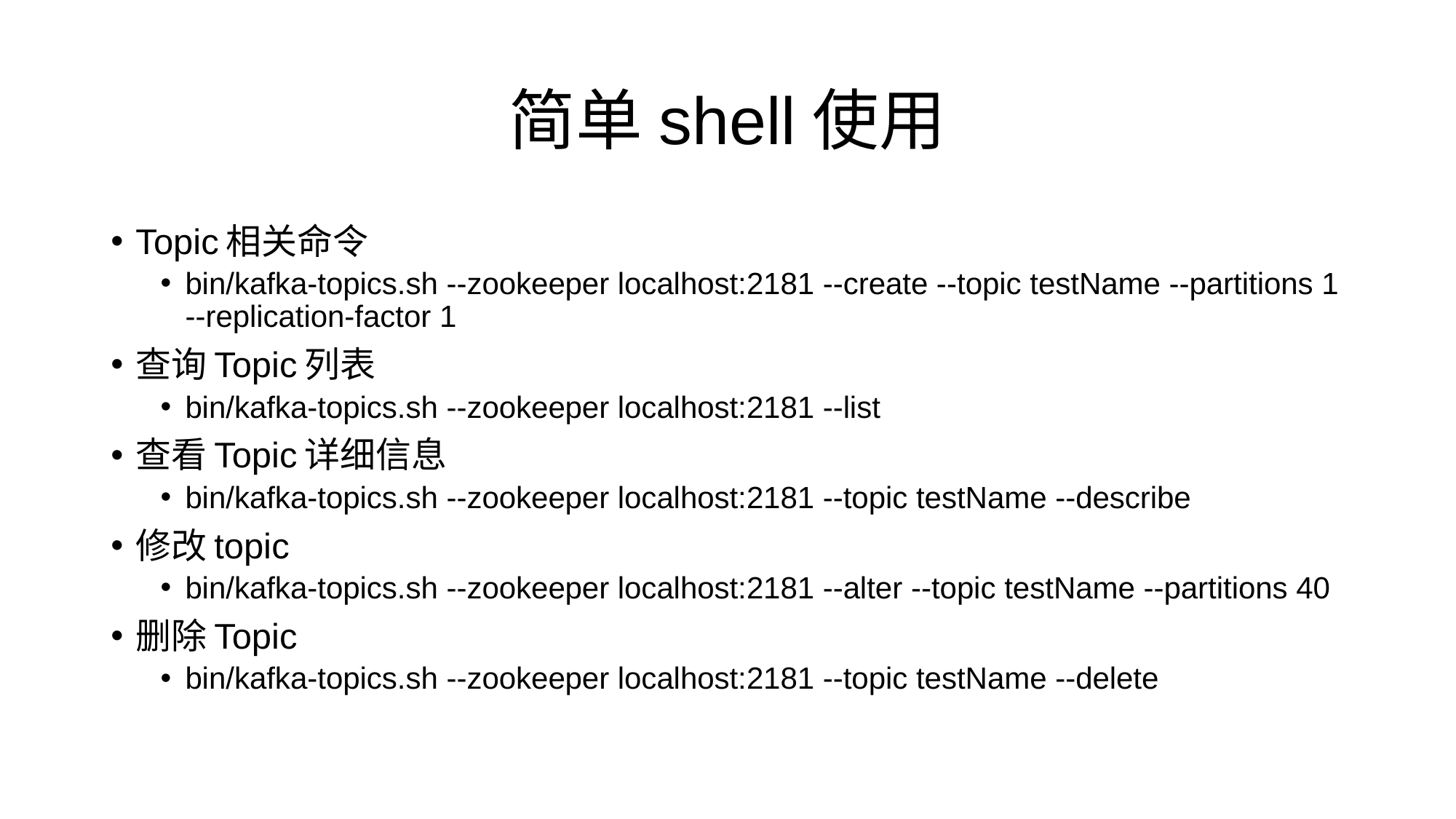

# 简单shell使用
Topic相关命令
bin/kafka-topics.sh --zookeeper localhost:2181 --create --topic testName --partitions 1 --replication-factor 1
查询Topic列表
bin/kafka-topics.sh --zookeeper localhost:2181 --list
查看Topic详细信息
bin/kafka-topics.sh --zookeeper localhost:2181 --topic testName --describe
修改topic
bin/kafka-topics.sh --zookeeper localhost:2181 --alter --topic testName --partitions 40
删除Topic
bin/kafka-topics.sh --zookeeper localhost:2181 --topic testName --delete